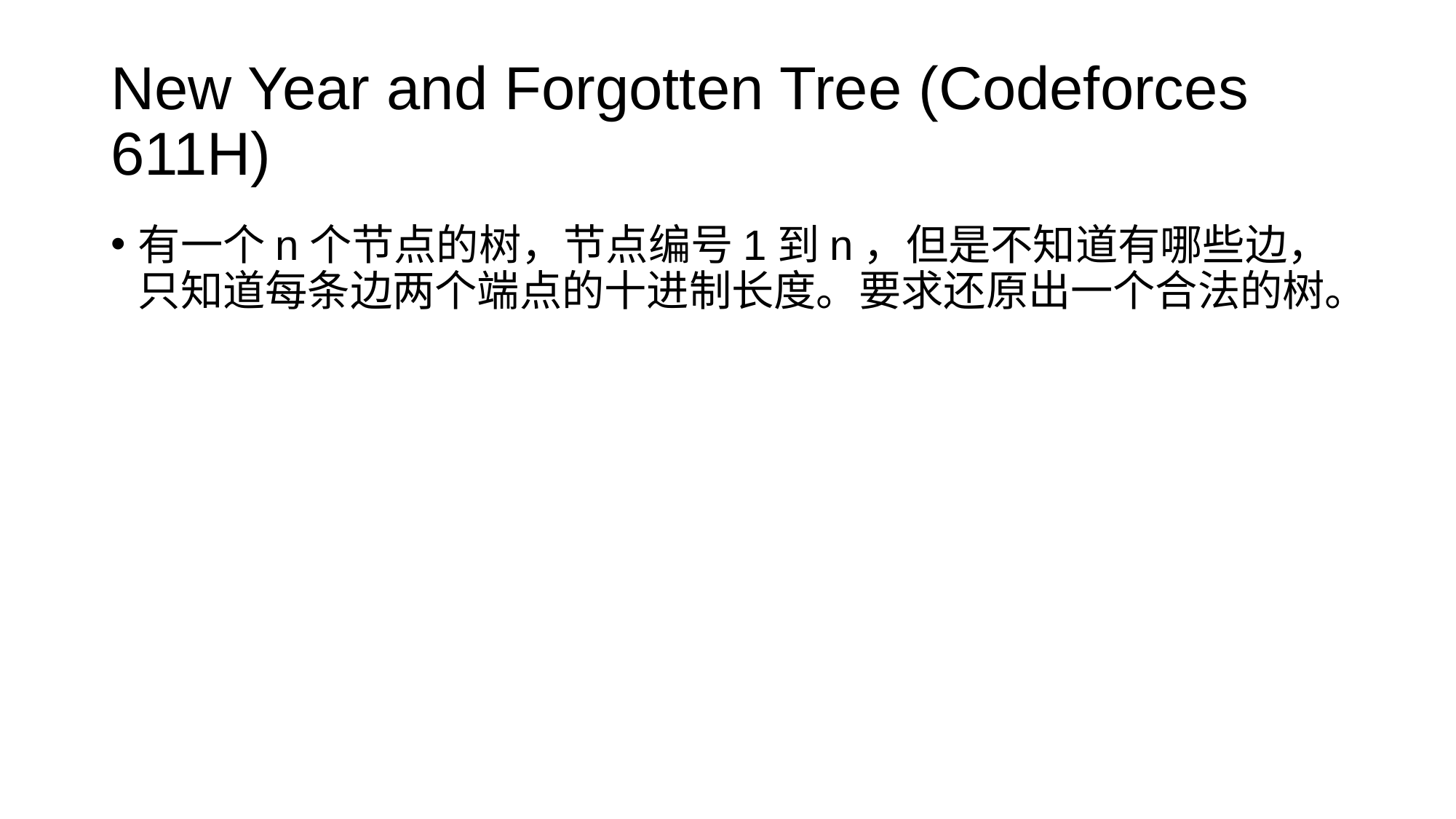

# New Year and Forgotten Tree (Codeforces 611H)
有一个n个节点的树，节点编号1到n，但是不知道有哪些边，只知道每条边两个端点的十进制长度。要求还原出一个合法的树。